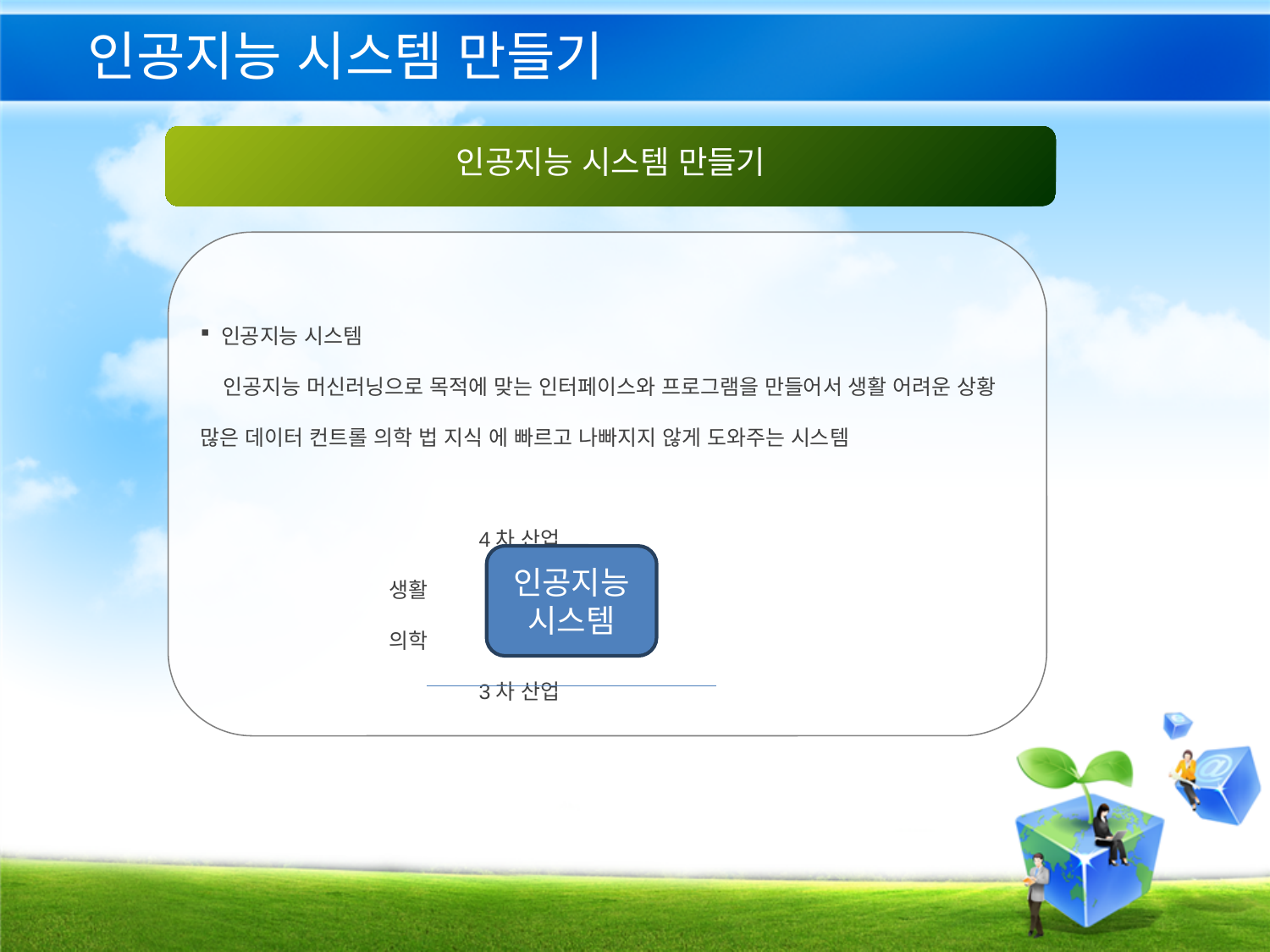

# 인공지능 시스템 만들기

인공지능 시스템 만들기

 인공지능 시스템
   인공지능 머신러닝으로 목적에 맞는 인터페이스와 프로그램을 만들어서 생활 어려운 상황 많은 데이터 컨트롤 의학 법 지식 에 빠르고 나빠지지 않게 도와주는 시스템

                                               4차 산업
                               생활                                자연
                               의학                                성장
                                               3차 산업
인공지능
시스템